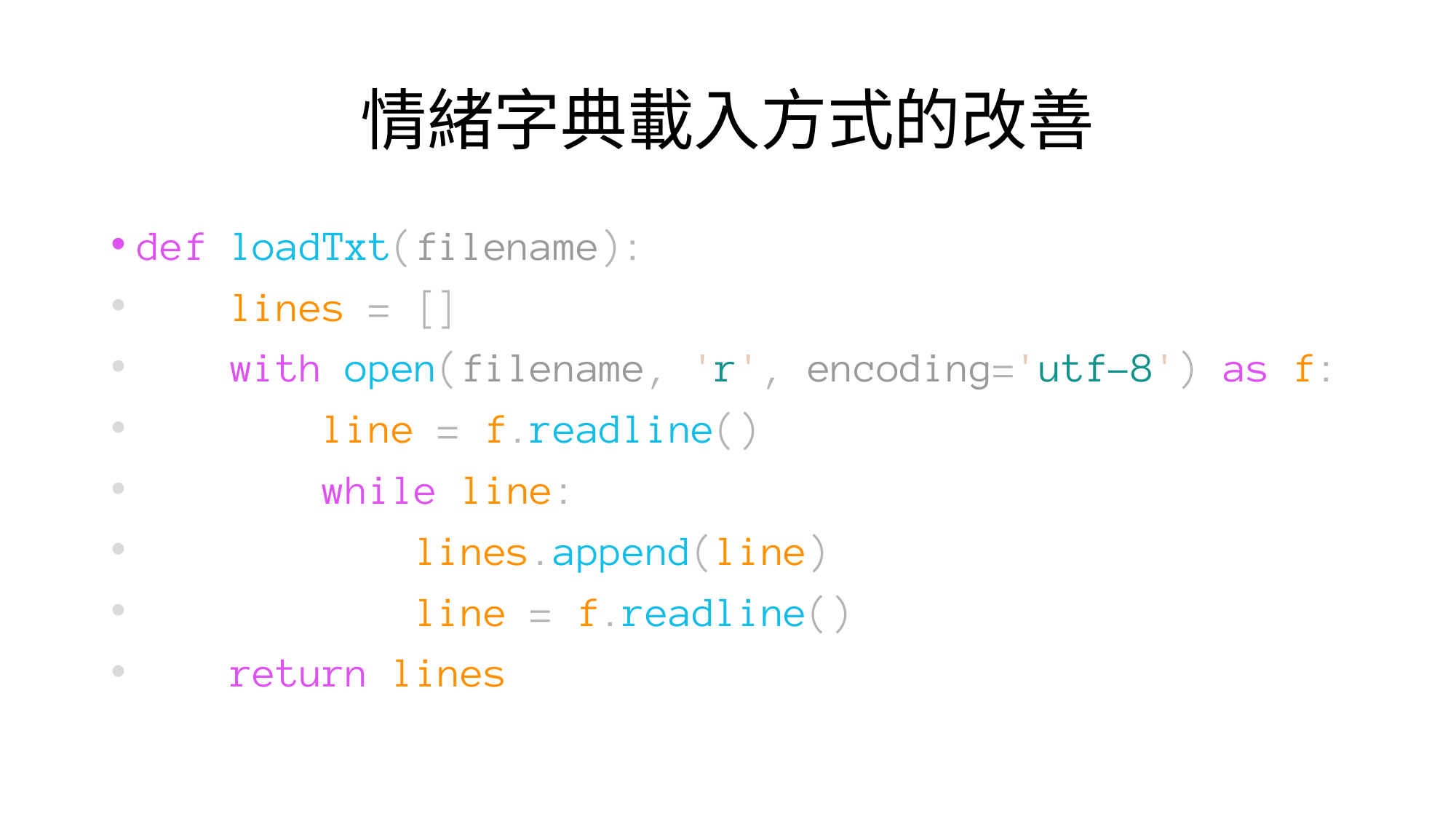

# 情緒字典載入方式的改善
def loadTxt(filename):
    lines = []
    with open(filename, 'r', encoding='utf-8') as f:
        line = f.readline()
        while line:
            lines.append(line)
            line = f.readline()
    return lines